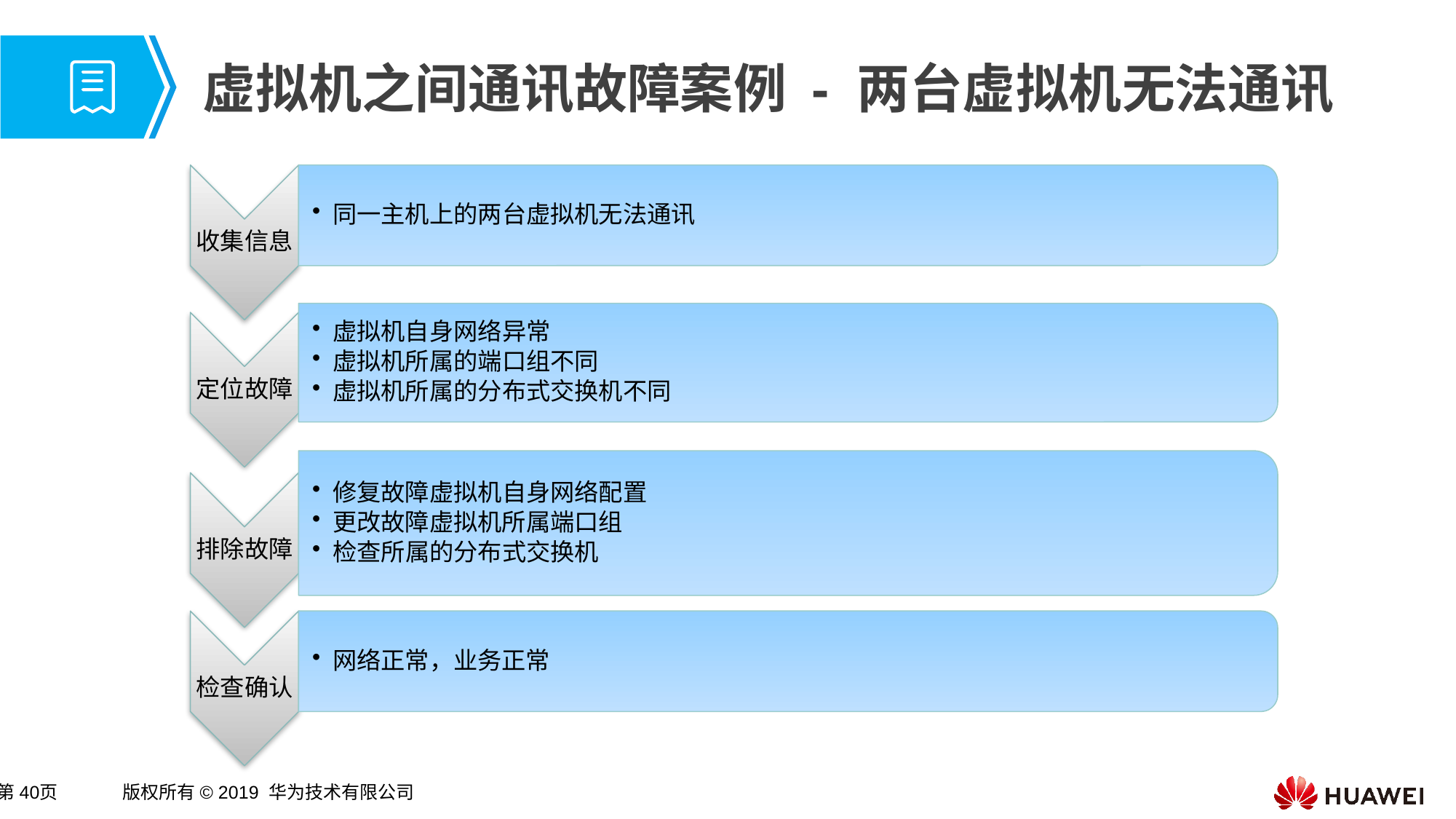

# 虚拟机之间通讯故障案例 - 两台虚拟机无法通讯
收集信息
同一主机上的两台虚拟机无法通讯
定位故障
虚拟机自身网络异常
虚拟机所属的端口组不同
虚拟机所属的分布式交换机不同
排除故障
修复故障虚拟机自身网络配置
更改故障虚拟机所属端口组
检查所属的分布式交换机
检查确认
网络正常，业务正常